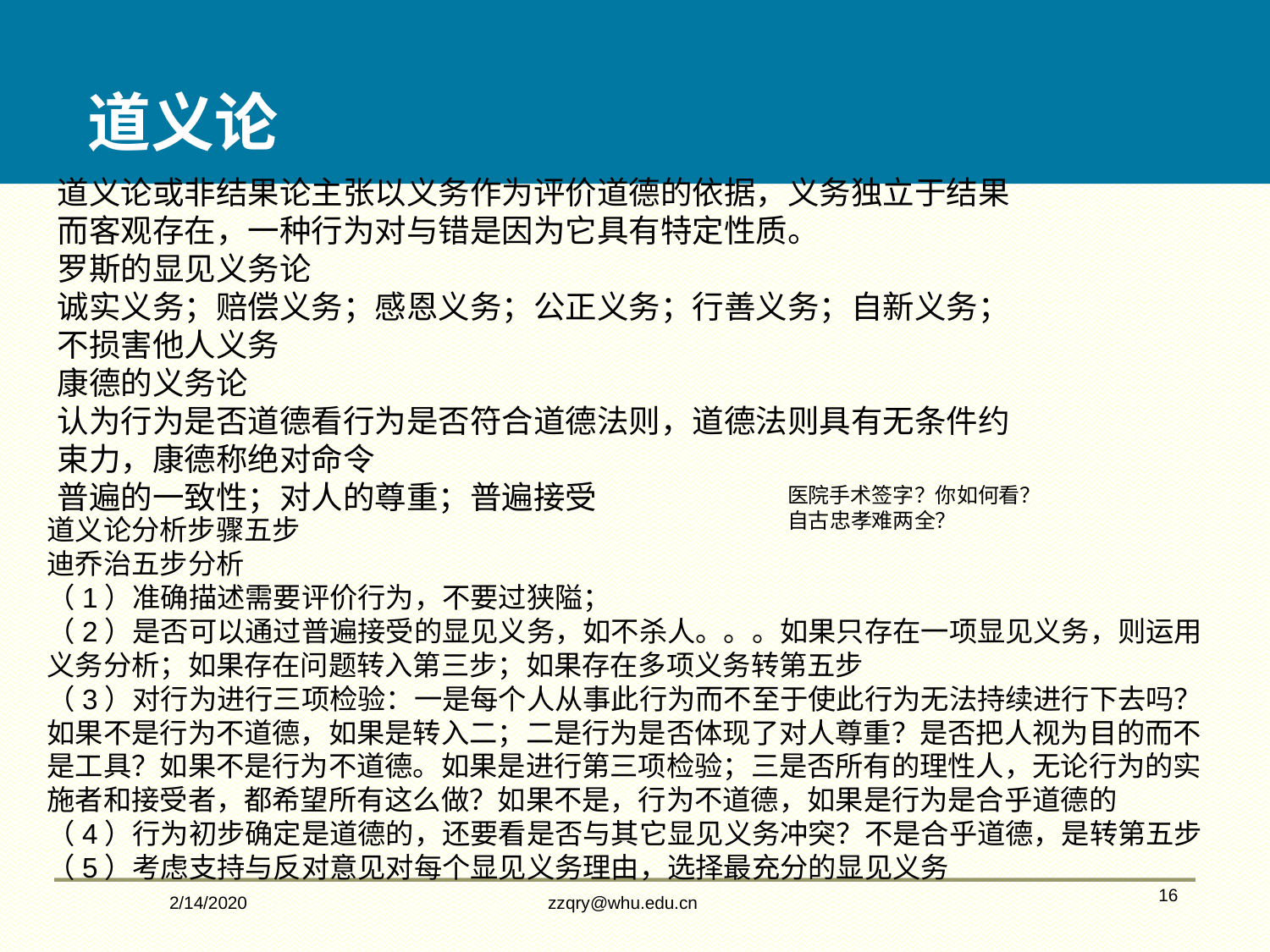

道义论
道义论或非结果论主张以义务作为评价道德的依据，义务独立于结果而客观存在，一种行为对与错是因为它具有特定性质。
罗斯的显见义务论
诚实义务；赔偿义务；感恩义务；公正义务；行善义务；自新义务；不损害他人义务
康德的义务论
认为行为是否道德看行为是否符合道德法则，道德法则具有无条件约束力，康德称绝对命令
普遍的一致性；对人的尊重；普遍接受
医院手术签字？你如何看？
自古忠孝难两全？
道义论分析步骤五步
迪乔治五步分析
（1）准确描述需要评价行为，不要过狭隘；
（2）是否可以通过普遍接受的显见义务，如不杀人。。。如果只存在一项显见义务，则运用义务分析；如果存在问题转入第三步；如果存在多项义务转第五步
（3）对行为进行三项检验：一是每个人从事此行为而不至于使此行为无法持续进行下去吗？如果不是行为不道德，如果是转入二；二是行为是否体现了对人尊重？是否把人视为目的而不是工具？如果不是行为不道德。如果是进行第三项检验；三是否所有的理性人，无论行为的实施者和接受者，都希望所有这么做？如果不是，行为不道德，如果是行为是合乎道德的
（4）行为初步确定是道德的，还要看是否与其它显见义务冲突？不是合乎道德，是转第五步
（5）考虑支持与反对意见对每个显见义务理由，选择最充分的显见义务
2/14/2020
zzqry@whu.edu.cn
16